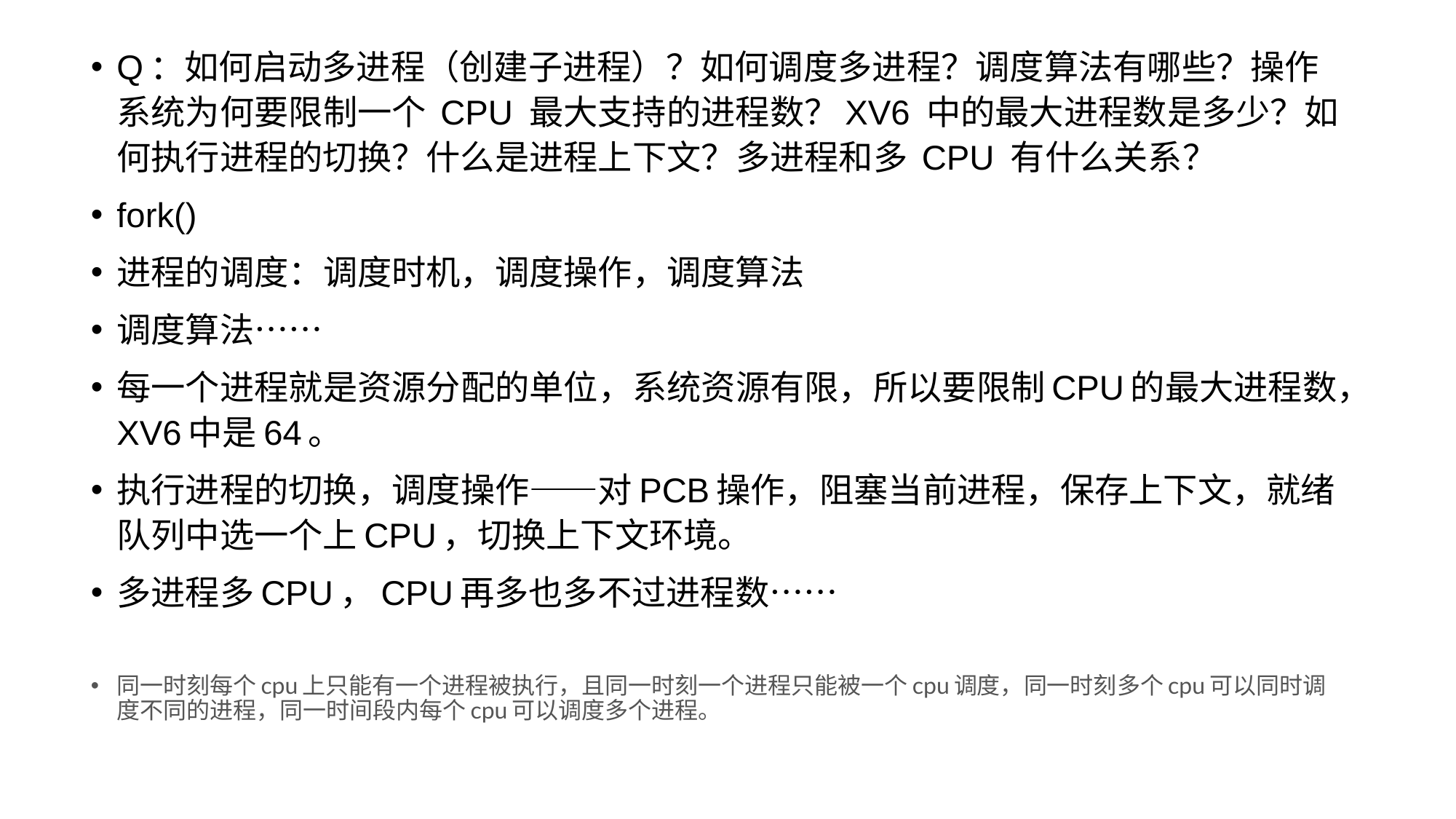

Q：如何启动多进程（创建子进程）？如何调度多进程？调度算法有哪些？操作系统为何要限制一个 CPU 最大支持的进程数？XV6 中的最大进程数是多少？如何执行进程的切换？什么是进程上下文？多进程和多 CPU 有什么关系？
fork()
进程的调度：调度时机，调度操作，调度算法
调度算法……
每一个进程就是资源分配的单位，系统资源有限，所以要限制CPU的最大进程数，XV6中是64。
执行进程的切换，调度操作——对PCB操作，阻塞当前进程，保存上下文，就绪队列中选一个上CPU，切换上下文环境。
多进程多CPU，CPU再多也多不过进程数……

同一时刻每个cpu上只能有一个进程被执行，且同一时刻一个进程只能被一个cpu调度，同一时刻多个cpu可以同时调度不同的进程，同一时间段内每个cpu可以调度多个进程。